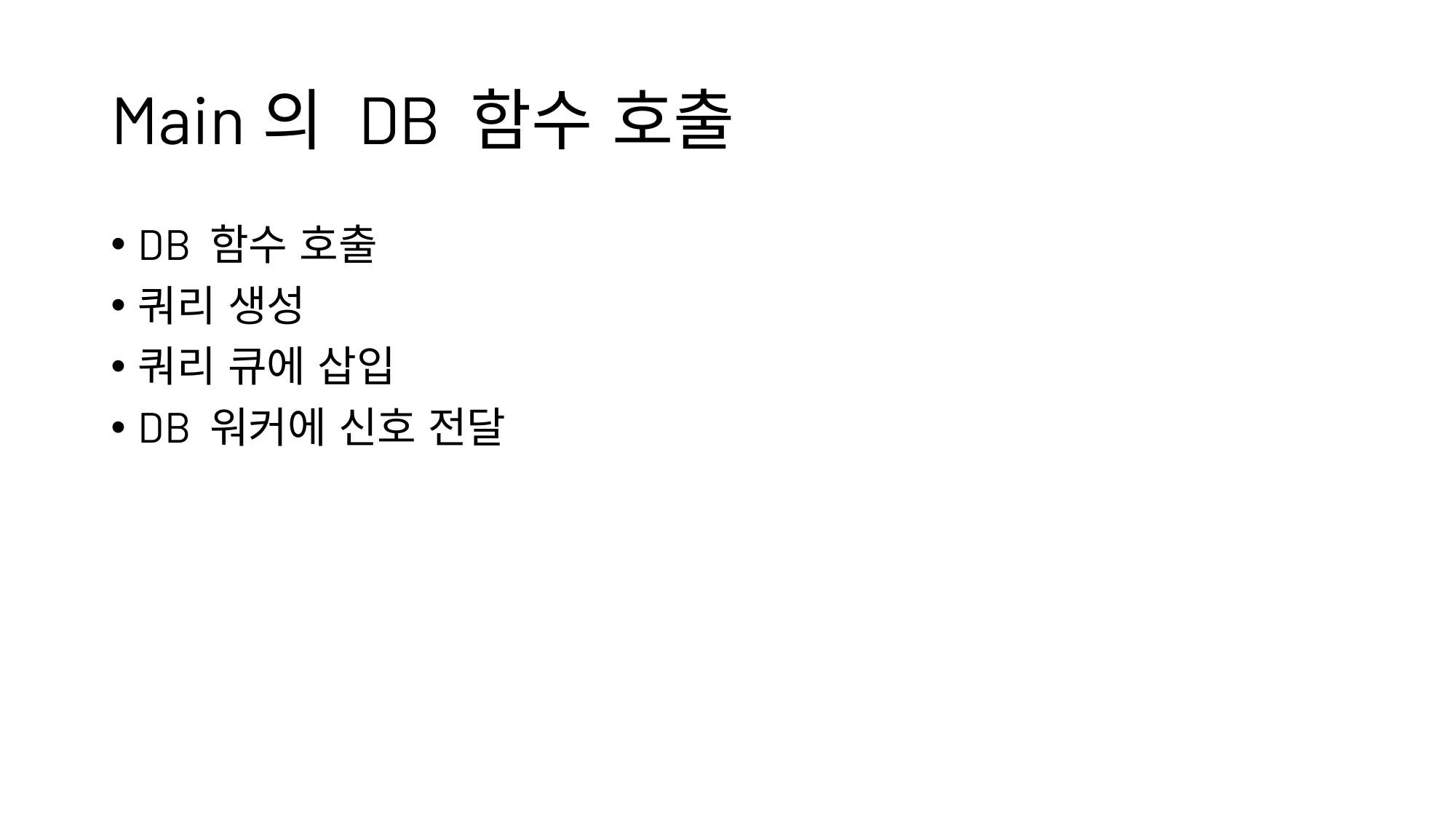

# Main의 DB 함수 호출
DB 함수 호출
쿼리 생성
쿼리 큐에 삽입
DB 워커에 신호 전달